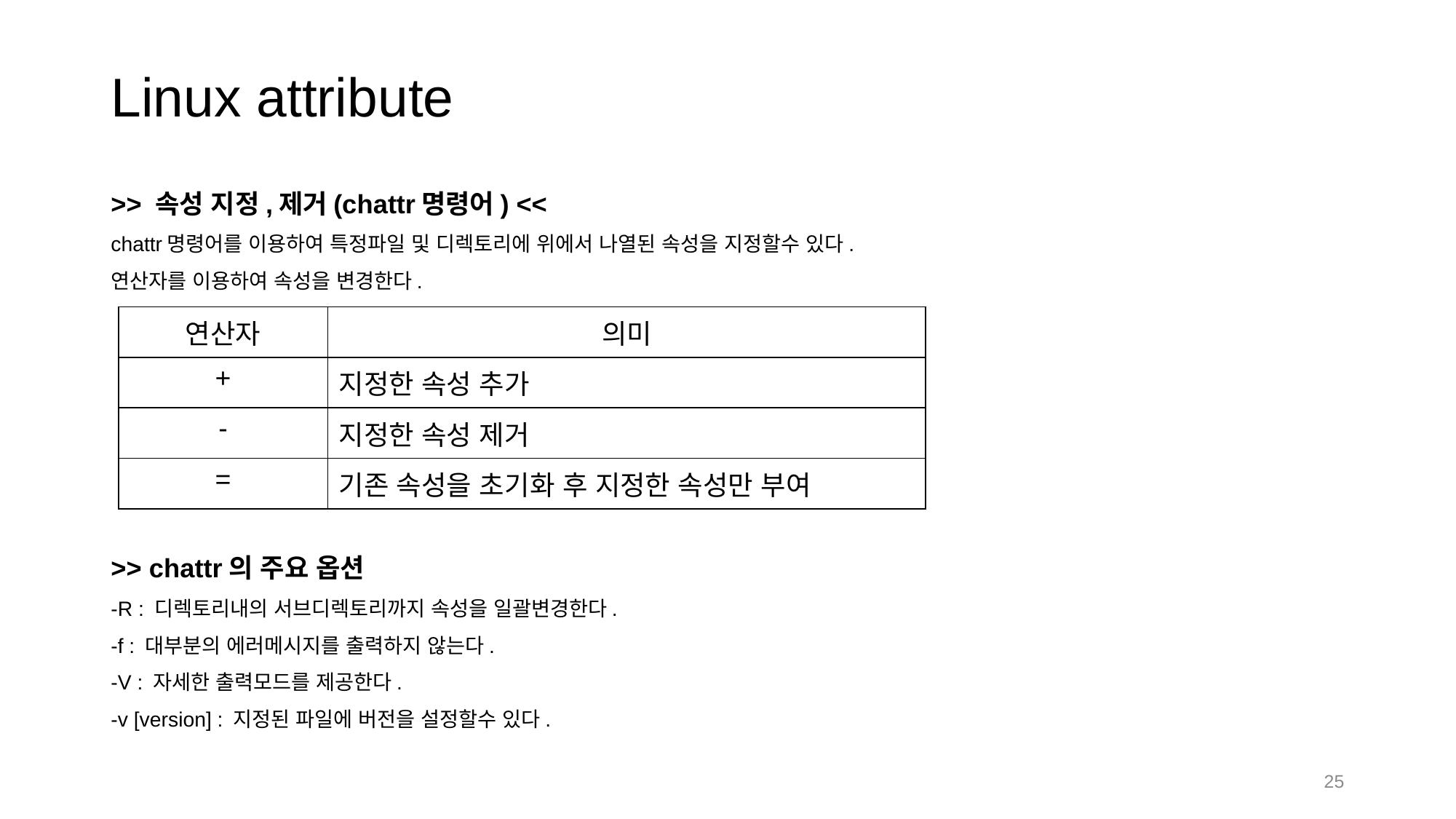

# Linux attribute
>> 속성 지정,제거(chattr명령어) <<
chattr명령어를 이용하여 특정파일 및 디렉토리에 위에서 나열된 속성을 지정할수 있다.
연산자를 이용하여 속성을 변경한다.

>> chattr의 주요 옵션
-R : 디렉토리내의 서브디렉토리까지 속성을 일괄변경한다.
-f : 대부분의 에러메시지를 출력하지 않는다.
-V : 자세한 출력모드를 제공한다.
-v [version] : 지정된 파일에 버전을 설정할수 있다.

| 연산자 | 의미 |
| --- | --- |
| + | 지정한 속성 추가 |
| - | 지정한 속성 제거 |
| = | 기존 속성을 초기화 후 지정한 속성만 부여 |
25